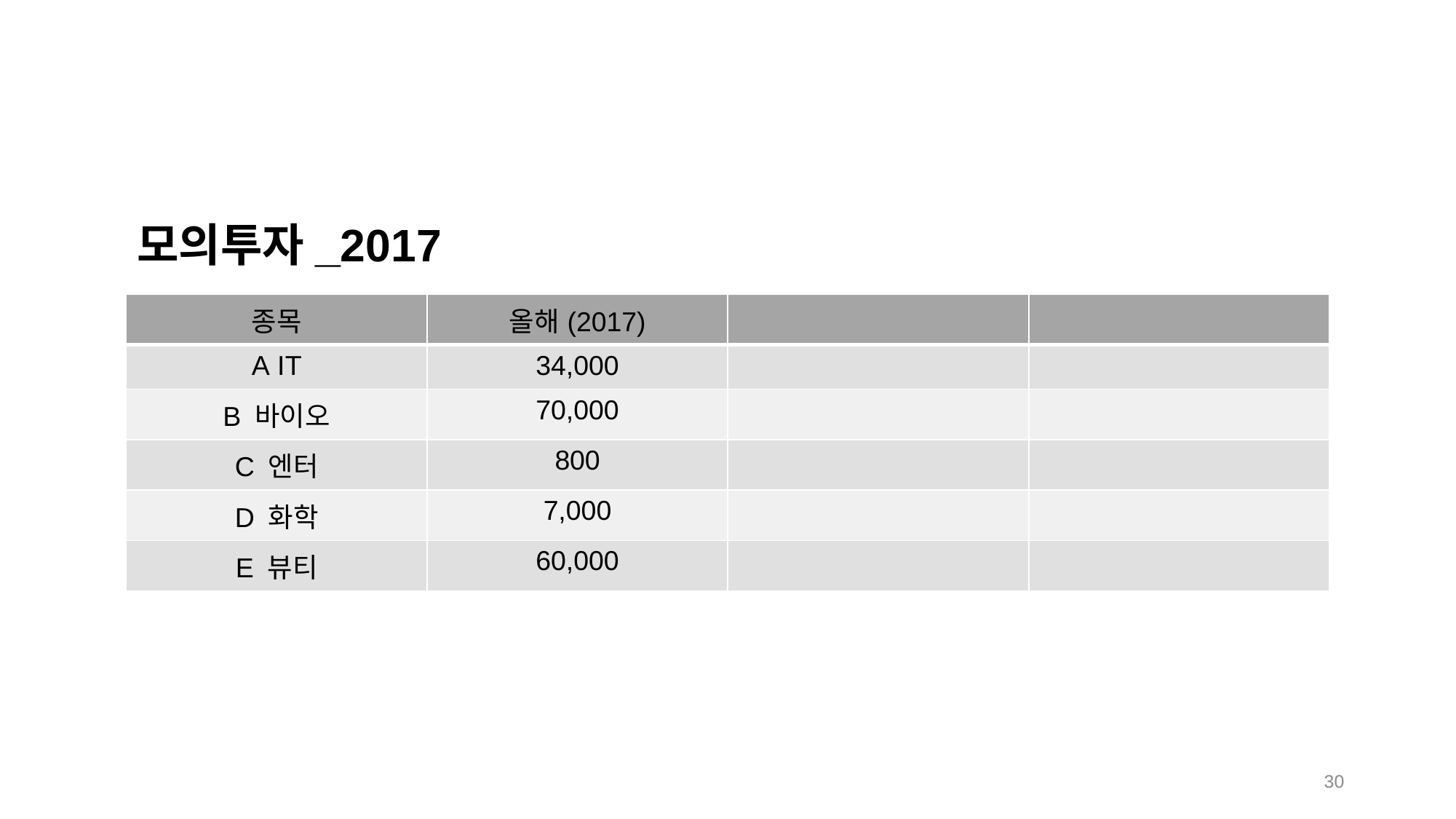

모의투자_2017
| 종목 | 올해(2017) |  |  |
| --- | --- | --- | --- |
| A IT | 34,000 |  |  |
| B 바이오 | 70,000 |  |  |
| C 엔터 | 800 |  |  |
| D 화학 | 7,000 |  |  |
| E 뷰티 | 60,000 |  |  |
30